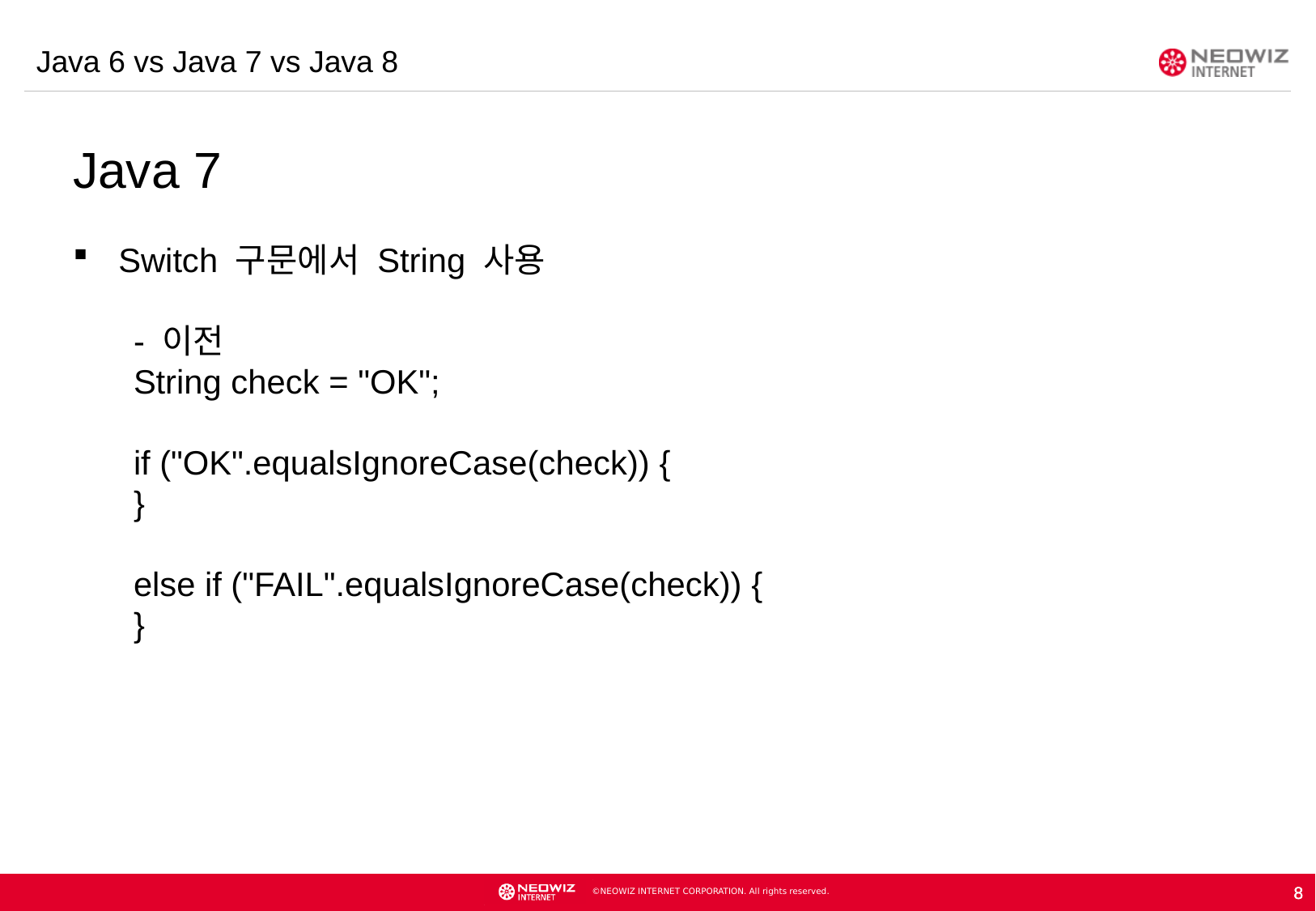

Java 6 vs Java 7 vs Java 8

Java 7

Switch 구문에서 String 사용

- 이전
String check = "OK";

	if ("OK".equalsIgnoreCase(check)) {
	}

	else if ("FAIL".equalsIgnoreCase(check)) {
	}
8
8
8